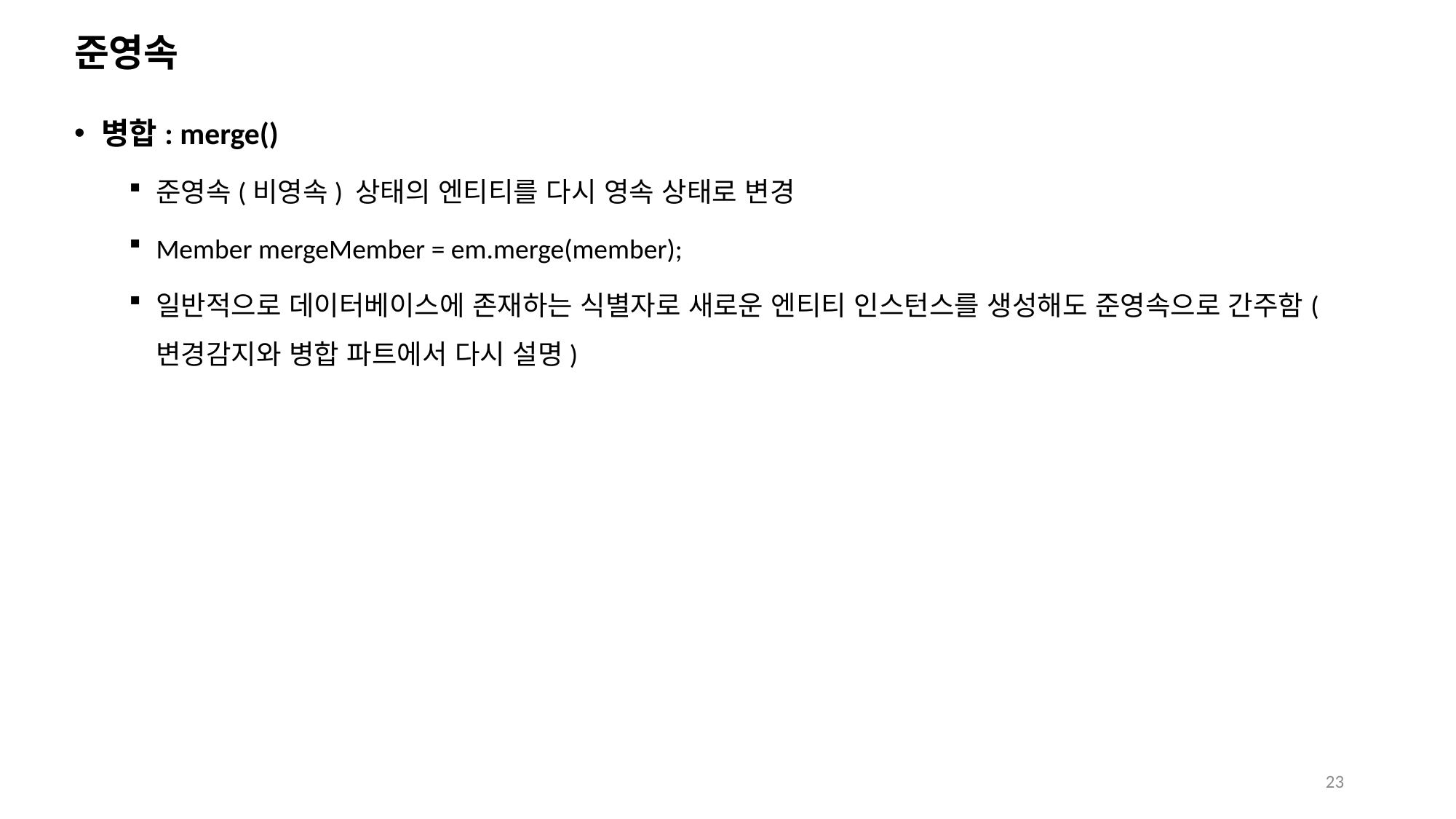

# 준영속
병합: merge()
준영속(비영속) 상태의 엔티티를 다시 영속 상태로 변경
Member mergeMember = em.merge(member);
일반적으로 데이터베이스에 존재하는 식별자로 새로운 엔티티 인스턴스를 생성해도 준영속으로 간주함(변경감지와 병합 파트에서 다시 설명)

23